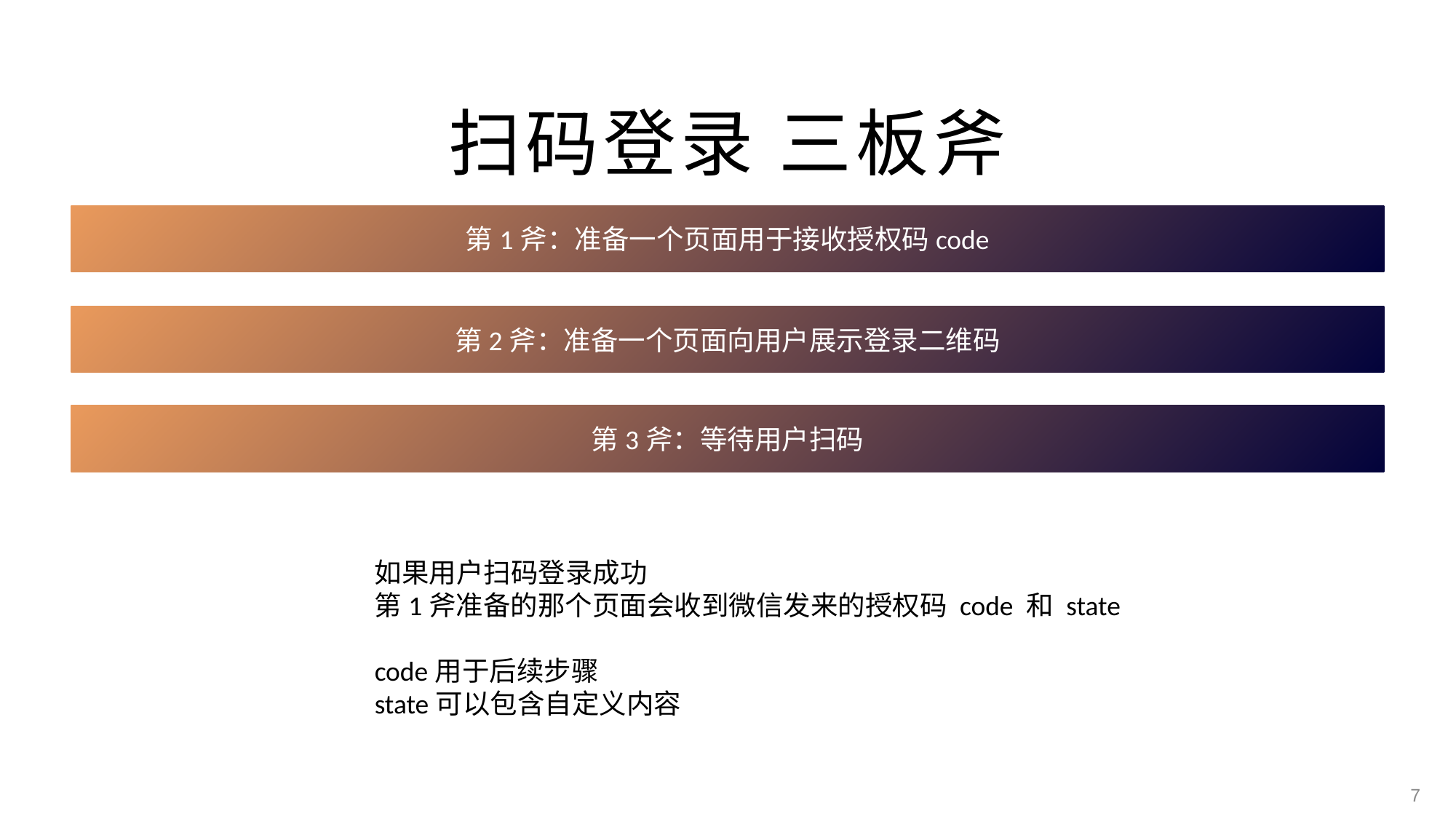

# 扫码登录 三板斧
第1斧：准备一个页面用于接收授权码code
第2斧：准备一个页面向用户展示登录二维码
第3斧：等待用户扫码
如果用户扫码登录成功
第1斧准备的那个页面会收到微信发来的授权码 code 和 state

code用于后续步骤
state可以包含自定义内容
7